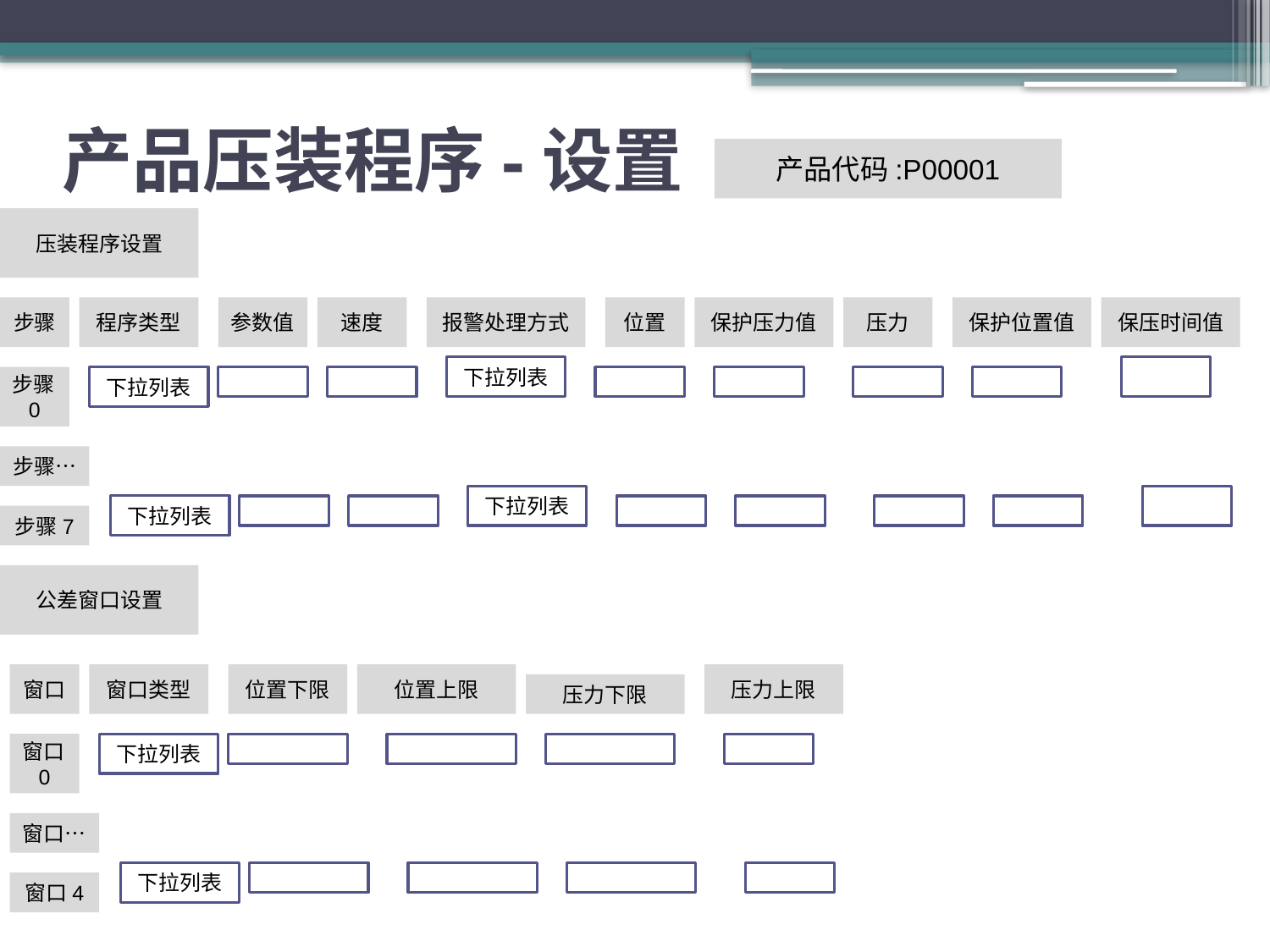

# 产品压装程序-设置
产品代码:P00001
压装程序设置
步骤
程序类型
参数值
速度
报警处理方式
位置
保护压力值
压力
保护位置值
保压时间值
下拉列表

步骤0
下拉列表

步骤…
下拉列表

下拉列表

步骤7
公差窗口设置
窗口
窗口类型
位置下限
位置上限
压力上限
压力下限
窗口0
下拉列表

窗口…
下拉列表

窗口4